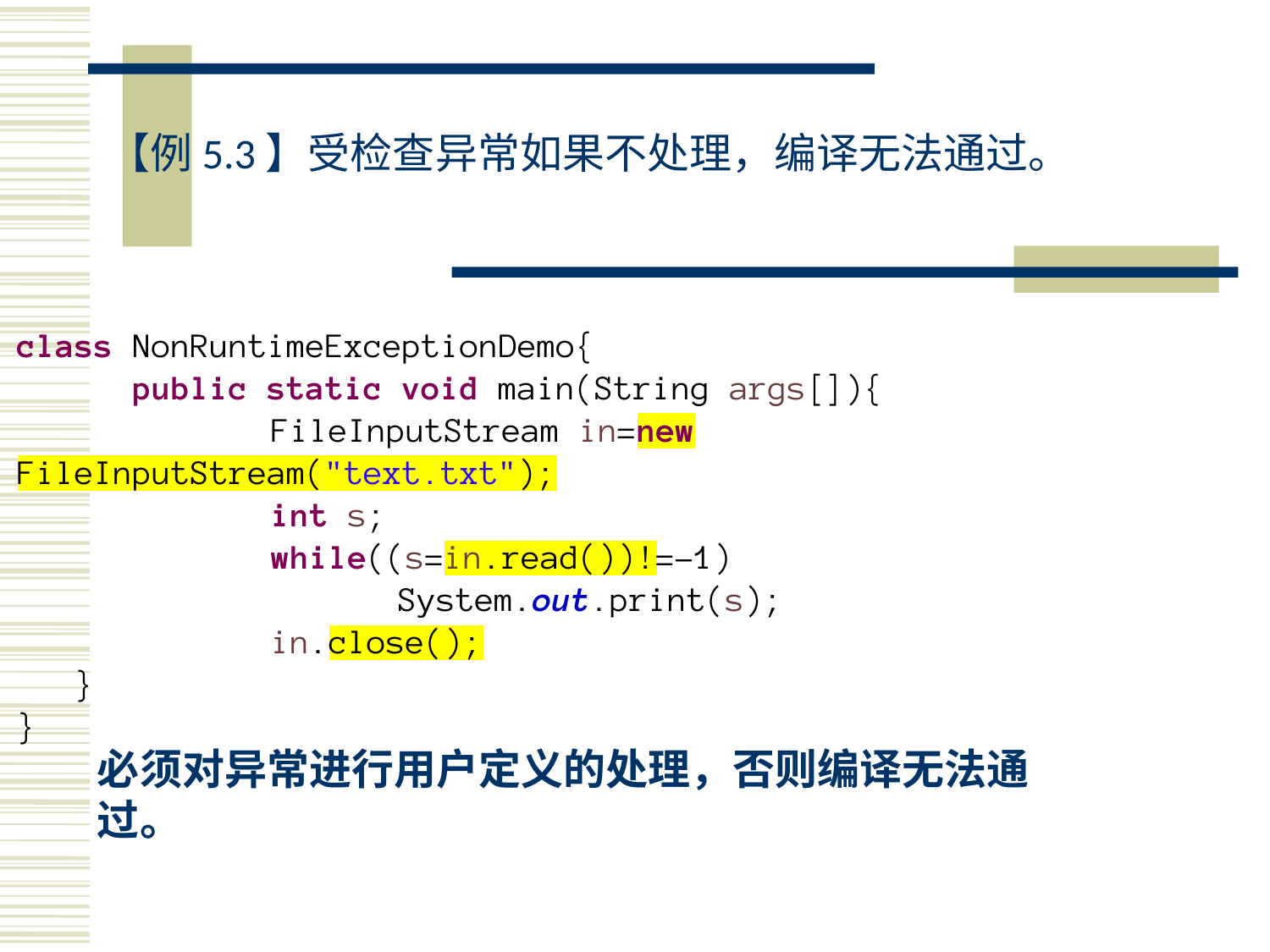

【例5.3】受检查异常如果不处理，编译无法通过。
class NonRuntimeExceptionDemo{
      public static void main(String args[]){
		FileInputStream in=new FileInputStream("text.txt");
        	int s;
        	while((s=in.read())!=-1)
        		System.out.print(s);
        	in.close();
   }
}
必须对异常进行用户定义的处理，否则编译无法通过。